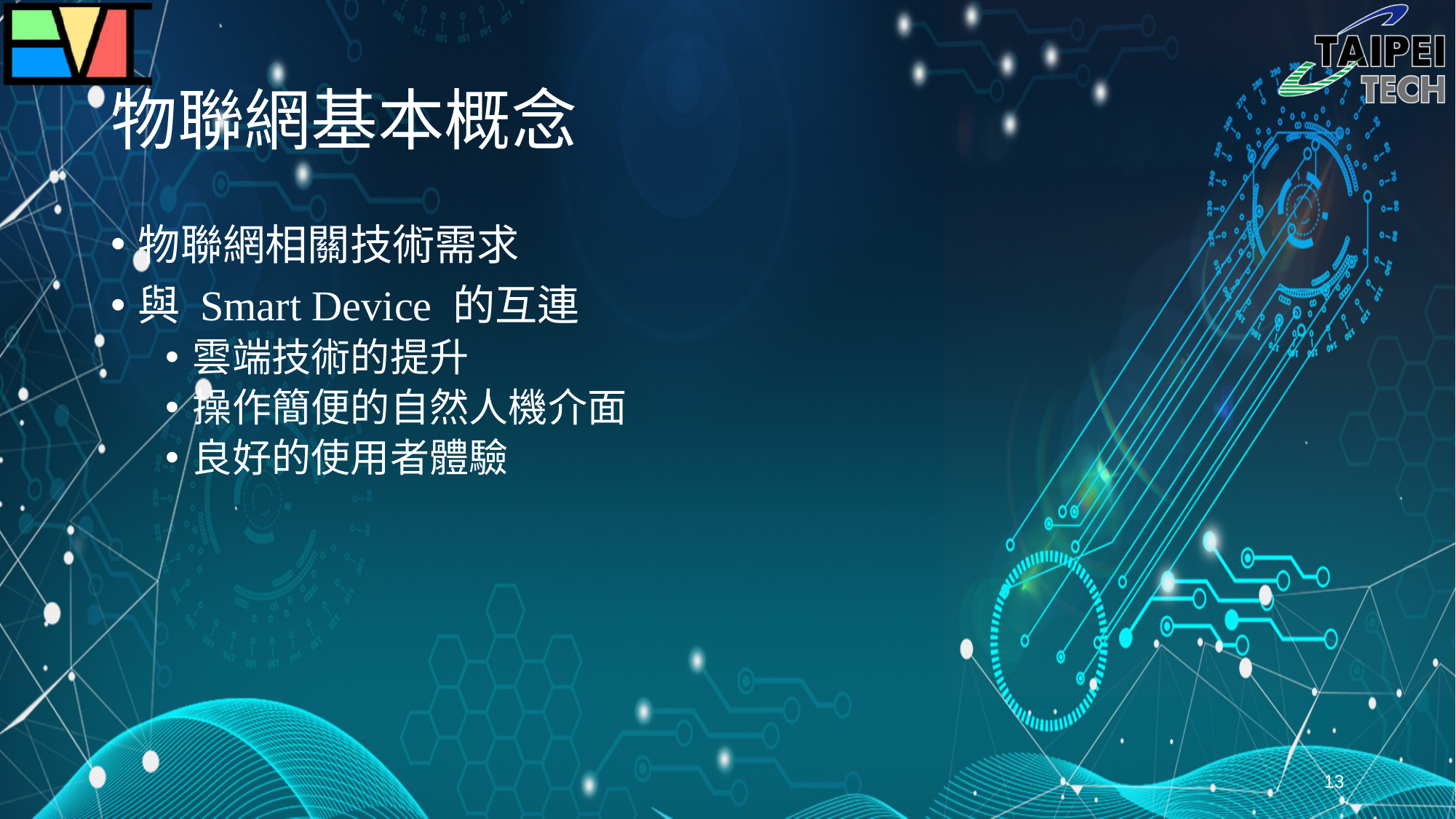

# 物聯網基本概念
物聯網相關技術需求
與 Smart Device 的互連
雲端技術的提升
操作簡便的自然人機介面
良好的使用者體驗
13